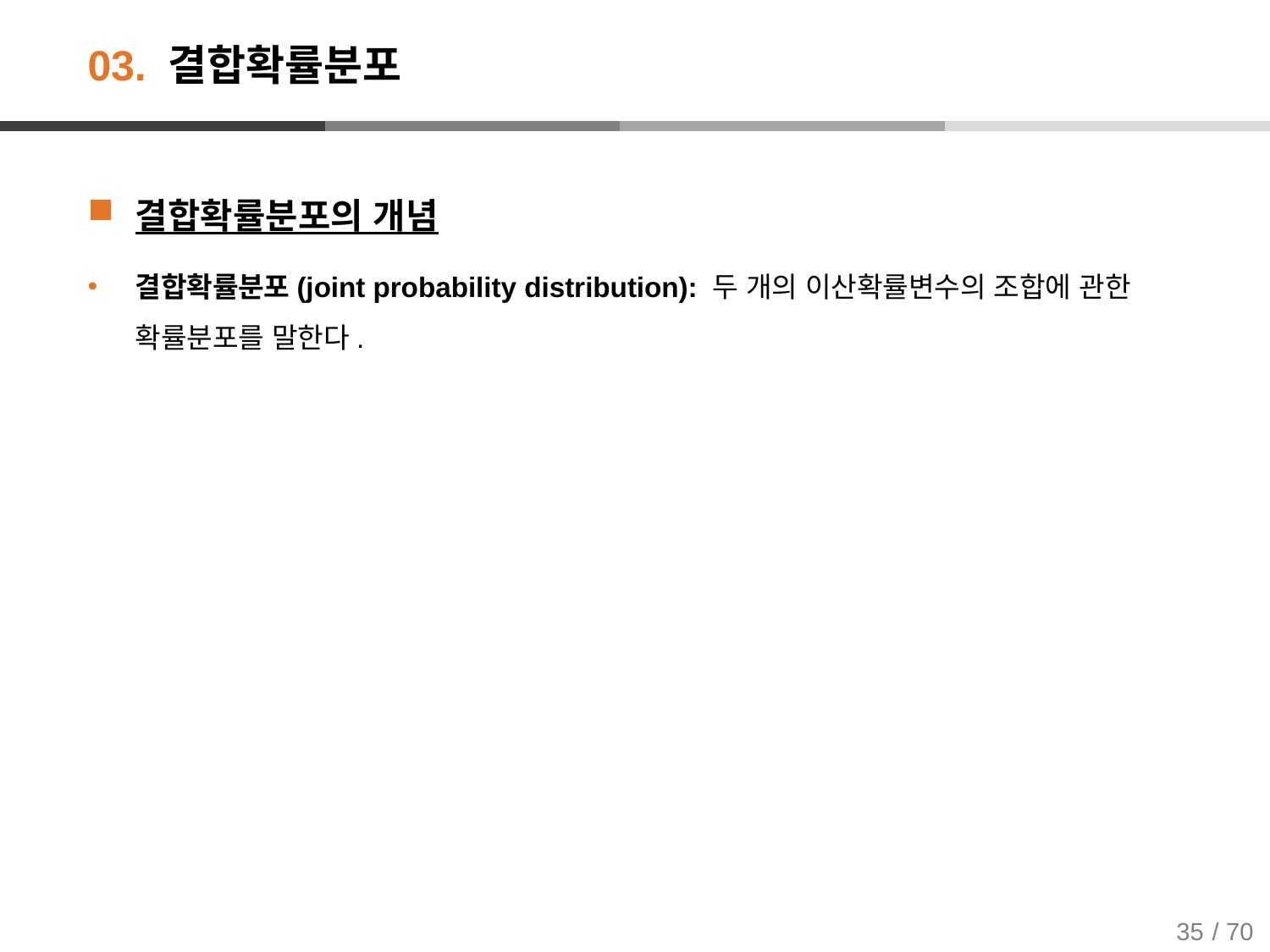

# 03. 결합확률분포
결합확률분포의 개념
결합확률분포(joint probability distribution): 두 개의 이산확률변수의 조합에 관한 확률분포를 말한다.